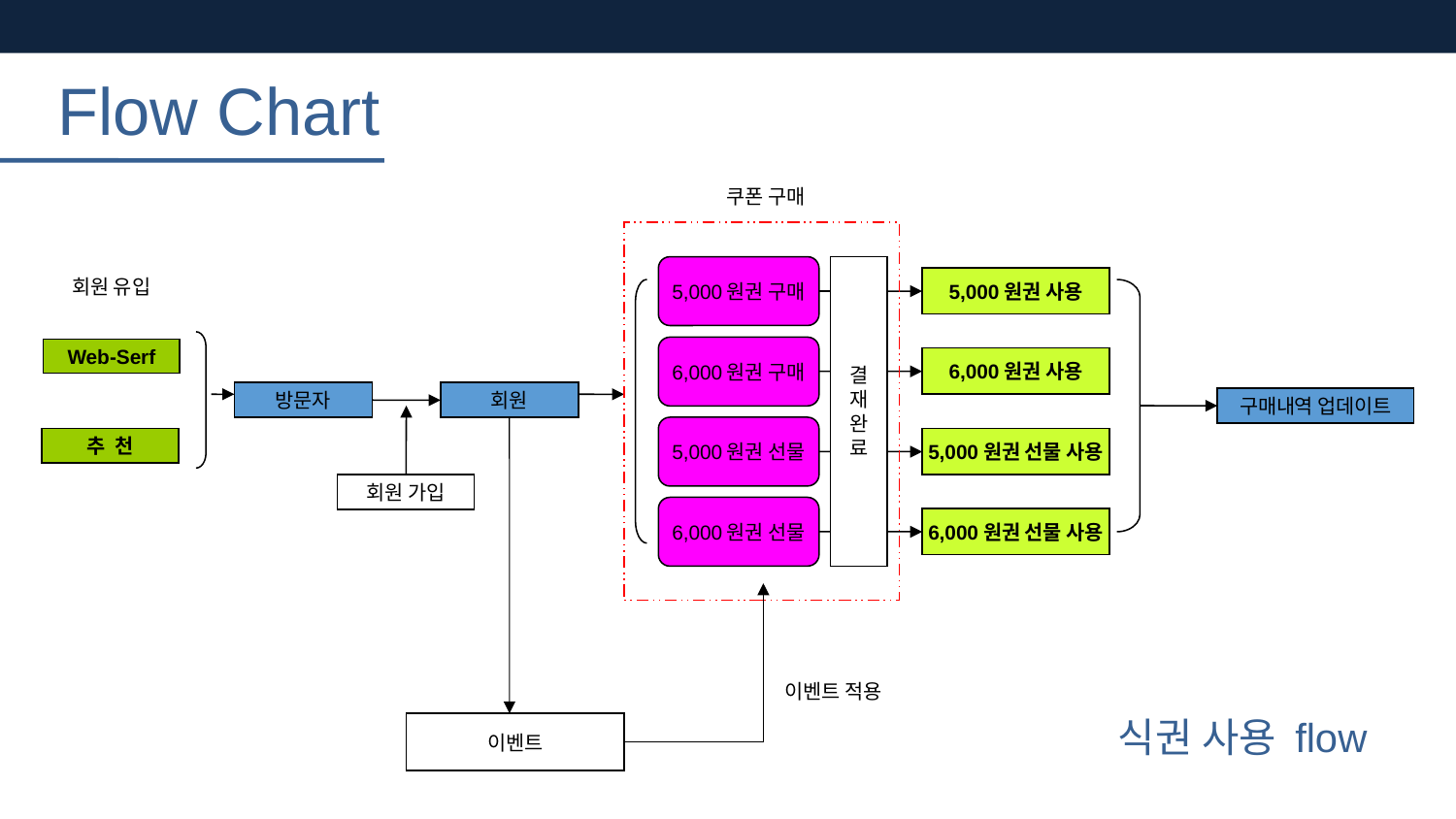

Flow Chart
쿠폰 구매

결
재
완
료
5,000원권 구매
회원 유입
5,000원권 사용

6,000원권 구매
Web-Serf
6,000원권 사용
방문자
회원
구매내역 업데이트
5,000원권 선물
5,000원권 선물 사용
추  천
회원 가입
6,000원권 선물
6,000원권 선물 사용

이벤트 적용
식권 사용 flow
이벤트